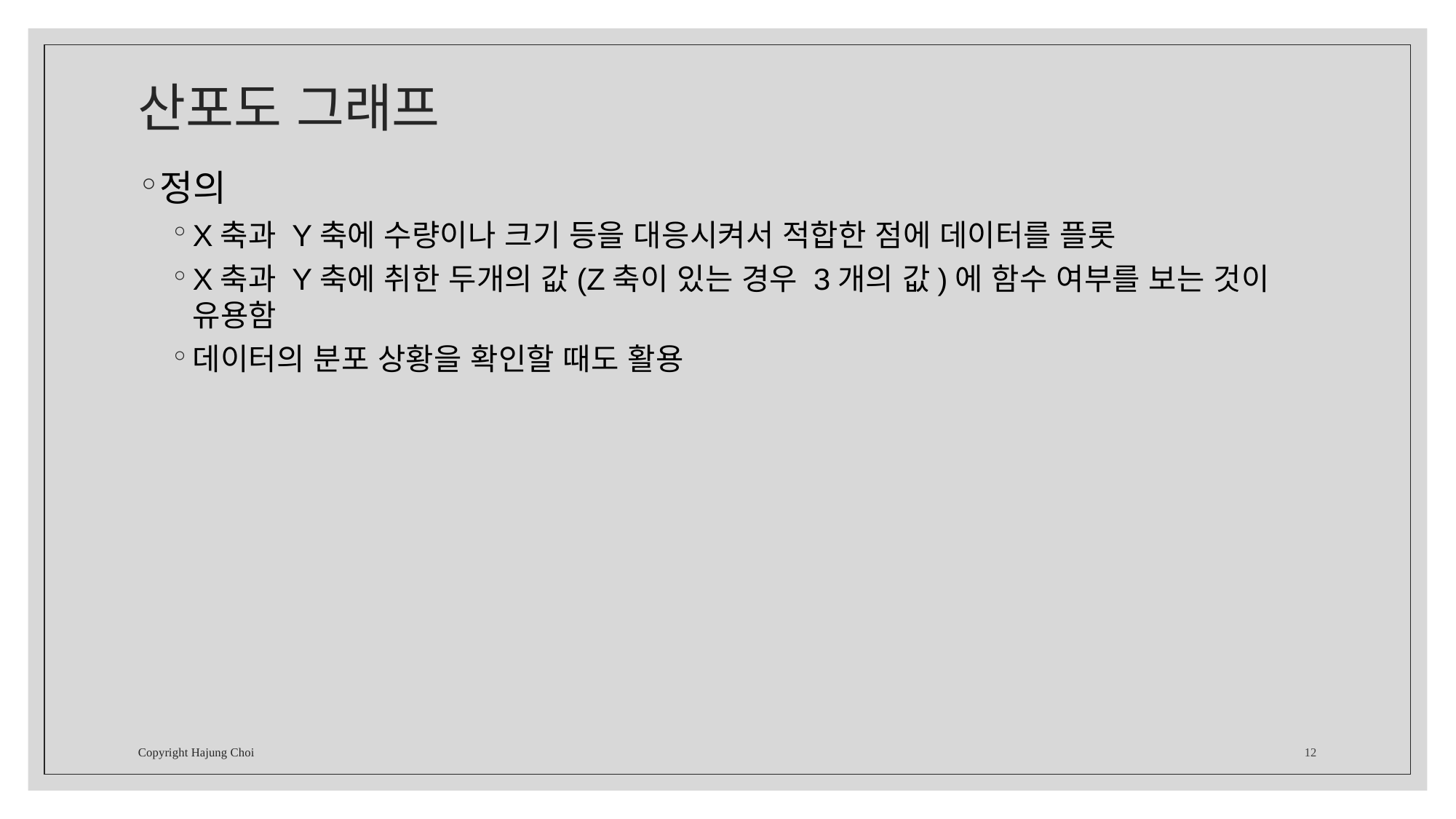

# 산포도 그래프
정의
X축과 Y축에 수량이나 크기 등을 대응시켜서 적합한 점에 데이터를 플롯
X축과 Y축에 취한 두개의 값(Z축이 있는 경우 3개의 값)에 함수 여부를 보는 것이 유용함
데이터의 분포 상황을 확인할 때도 활용
Copyright Hajung Choi
12